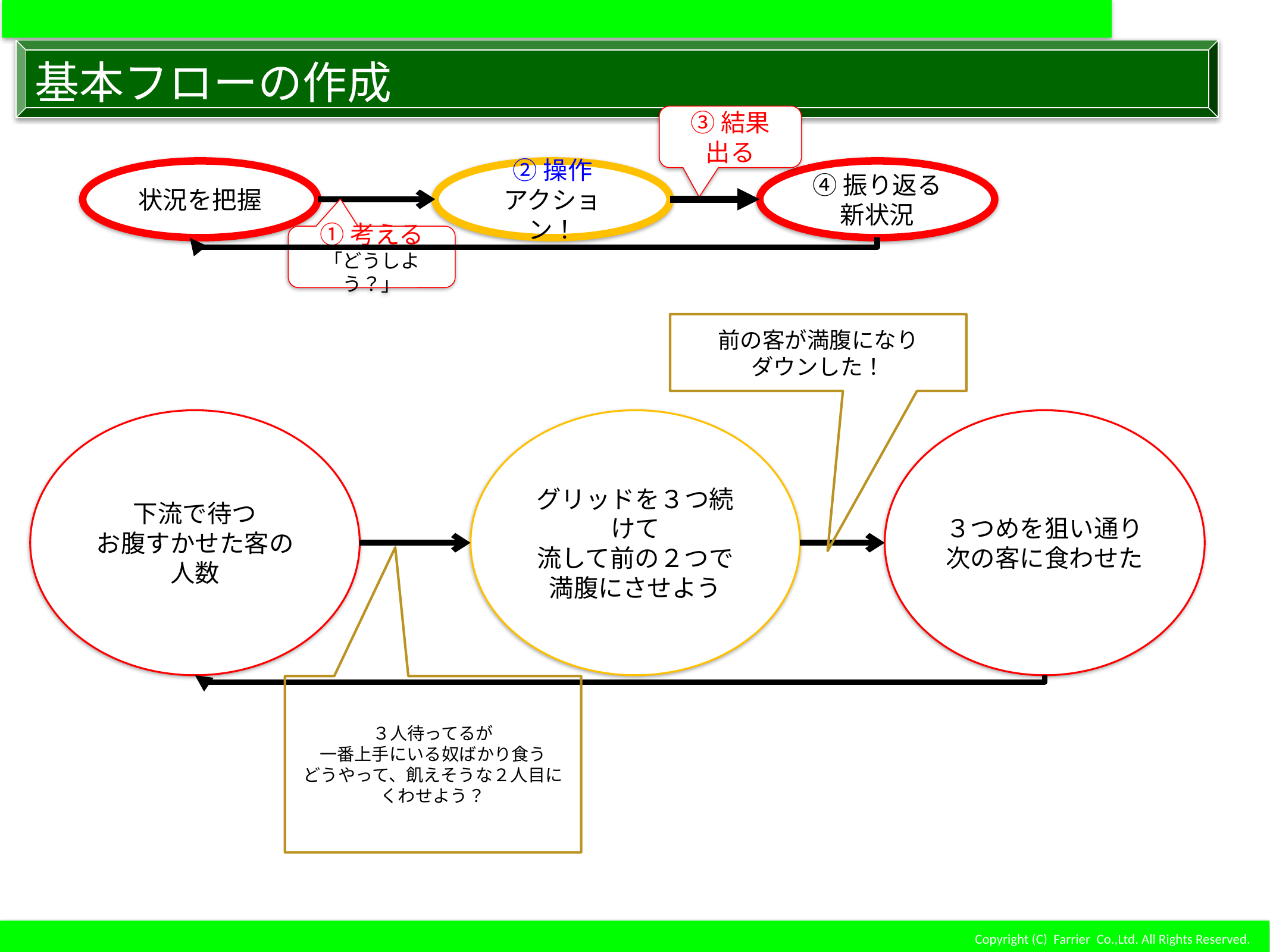

基本フローの作成
③結果
出る
状況を把握
②操作
アクション！
④振り返る
新状況
①考える
「どうしよう？」
前の客が満腹になり
ダウンした！
下流で待つ
お腹すかせた客の
人数
グリッドを３つ続けて
流して前の２つで
満腹にさせよう
３つめを狙い通り
次の客に食わせた
３人待ってるが
一番上手にいる奴ばかり食う
どうやって、飢えそうな２人目に
くわせよう？